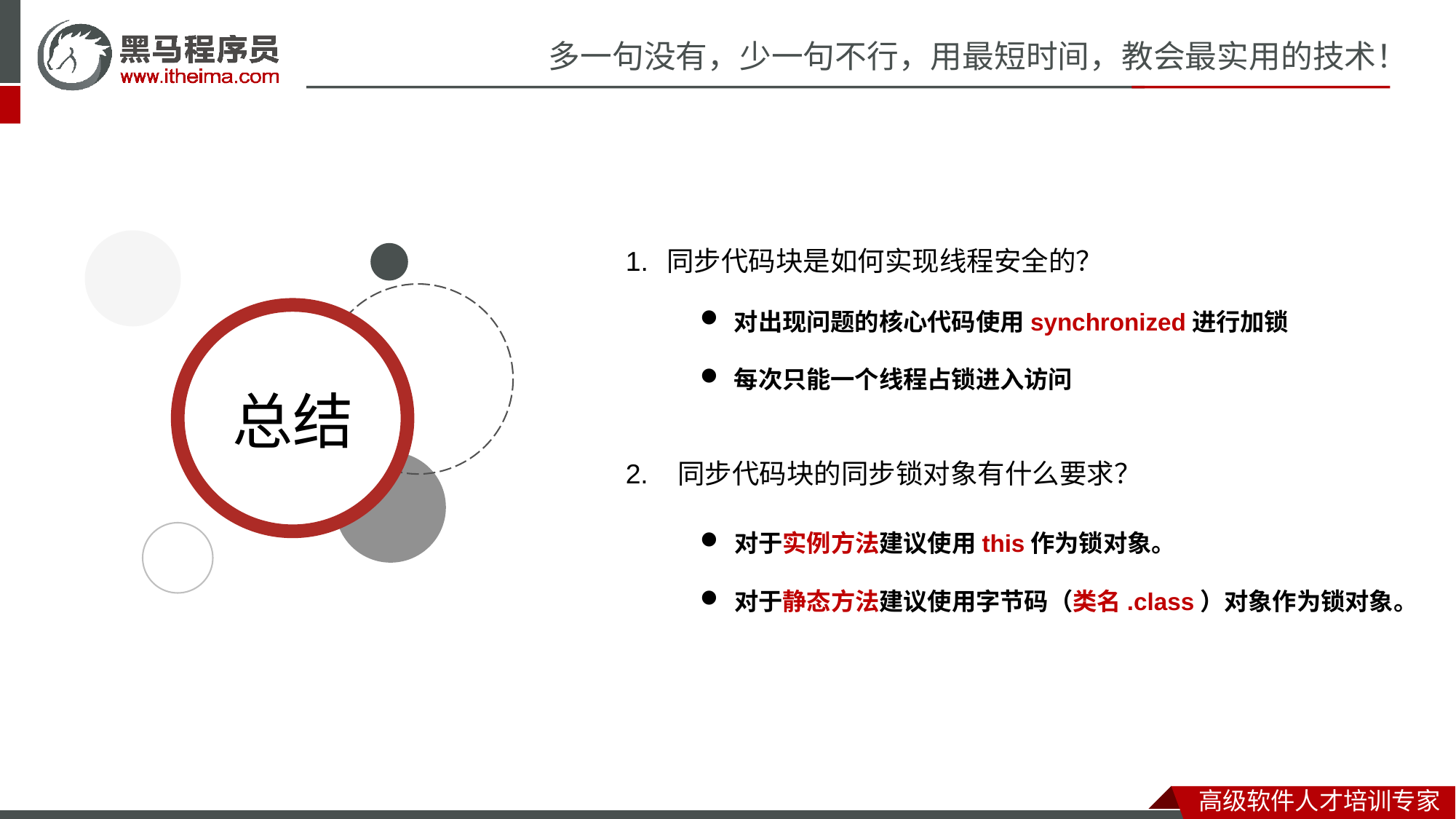

同步代码块是如何实现线程安全的？

2.   同步代码块的同步锁对象有什么要求？

对出现问题的核心代码使用synchronized进行加锁
每次只能一个线程占锁进入访问

对于实例方法建议使用this作为锁对象。
对于静态方法建议使用字节码（类名.class）对象作为锁对象。